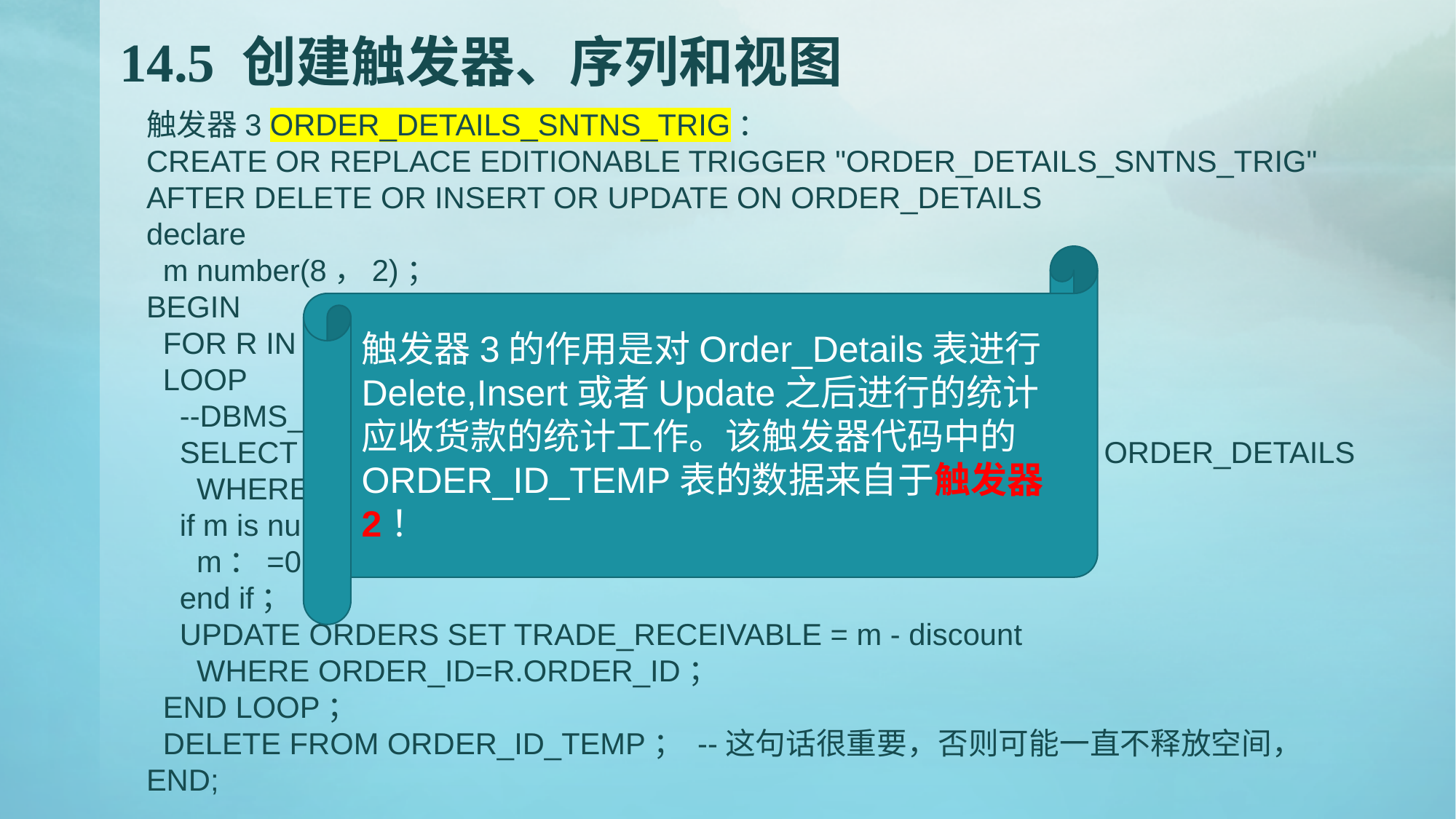

# 14.5 创建触发器、序列和视图
触发器3 ORDER_DETAILS_SNTNS_TRIG：
CREATE OR REPLACE EDITIONABLE TRIGGER "ORDER_DETAILS_SNTNS_TRIG"
AFTER DELETE OR INSERT OR UPDATE ON ORDER_DETAILS
declare
  m number(8，2)；
BEGIN
  FOR R IN (SELECT ORDER_ID FROM ORDER_ID_TEMP)
  LOOP
    --DBMS_OUTPUT.PUT_LINE(R.ORDER_ID)；
    SELECT sum(PRODUCT_NUM*PRODUCT_PRICE)INTO m FROM ORDER_DETAILS
      WHERE  ORDER_ID=R.ORDER_ID；
    if m is null then
      m：=0；
    end if；
    UPDATE ORDERS SET TRADE_RECEIVABLE = m - discount
      WHERE ORDER_ID=R.ORDER_ID；
  END LOOP；
  DELETE FROM ORDER_ID_TEMP； --这句话很重要，否则可能一直不释放空间，
END;

触发器3的作用是对Order_Details表进行Delete,Insert或者Update之后进行的统计应收货款的统计工作。该触发器代码中的ORDER_ID_TEMP表的数据来自于触发器2！